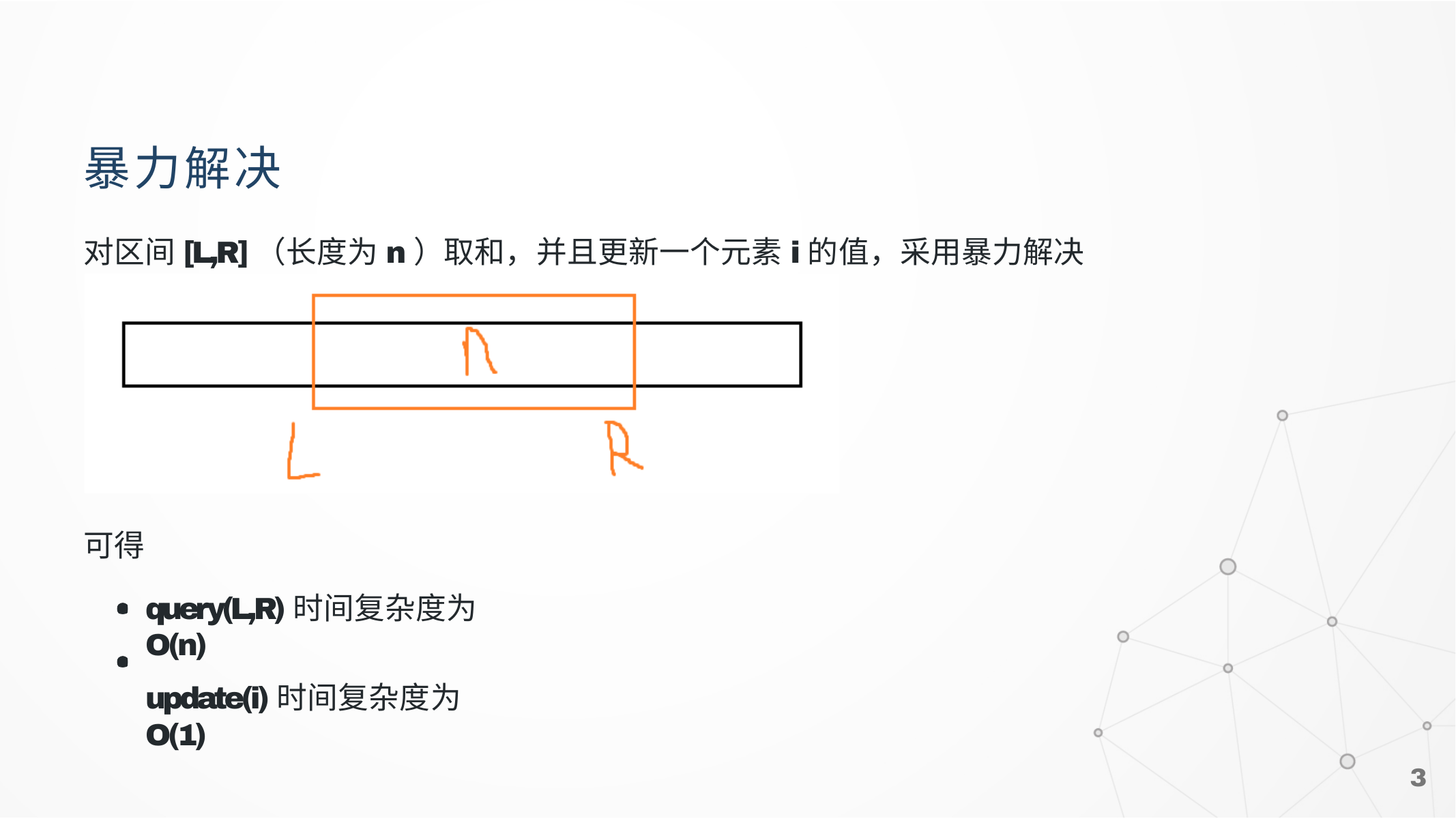

# 暴力解决
对区间[L,R]（长度为n）取和，并且更新一个元素i的值，采用暴力解决方法

可得
query(L,R)时间复杂度为O(n)
update(i)时间复杂度为O(1)

3